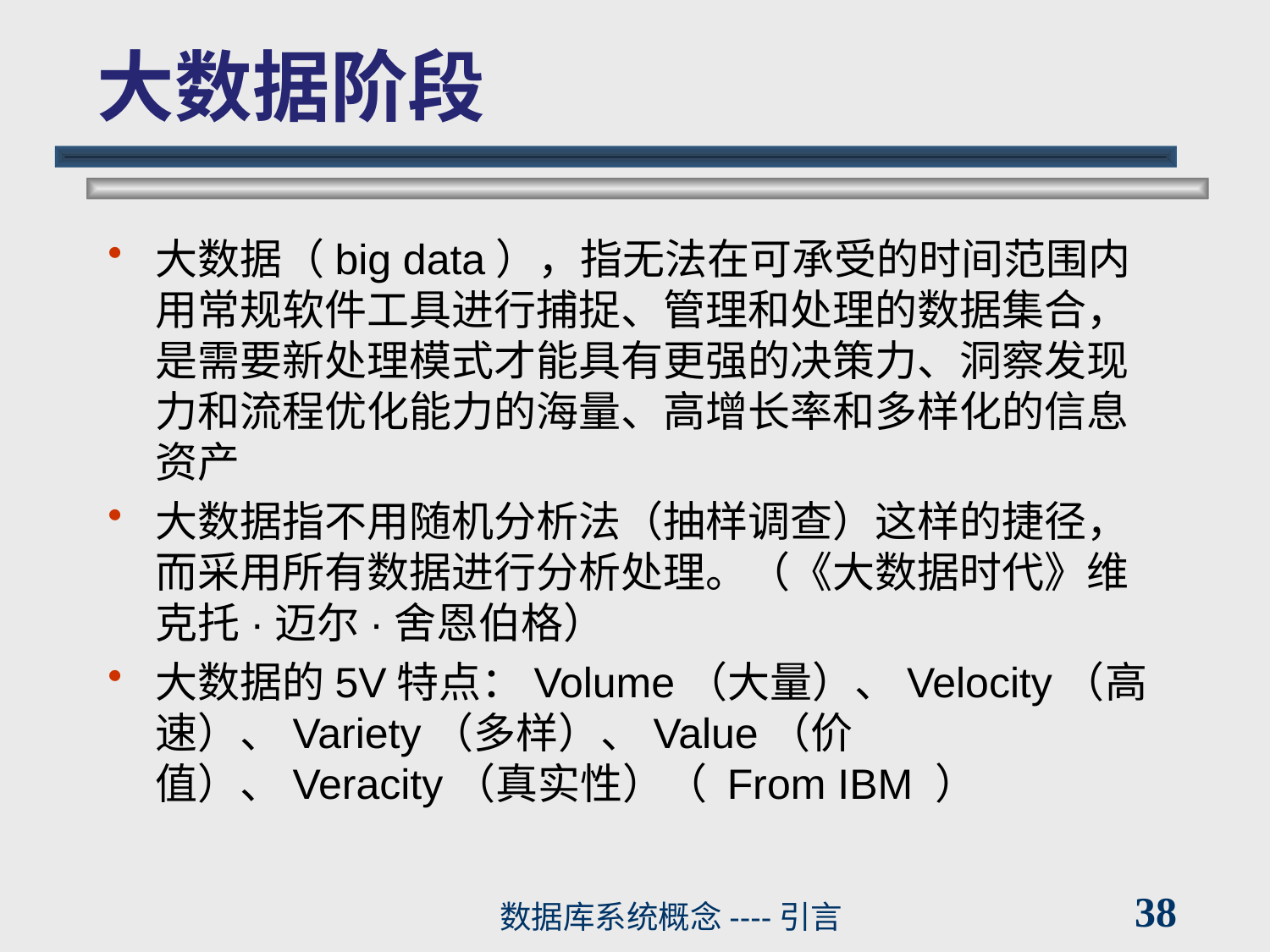

# 大数据阶段
大数据（big data），指无法在可承受的时间范围内用常规软件工具进行捕捉、管理和处理的数据集合，是需要新处理模式才能具有更强的决策力、洞察发现力和流程优化能力的海量、高增长率和多样化的信息资产
大数据指不用随机分析法（抽样调查）这样的捷径，而采用所有数据进行分析处理。（《大数据时代》维克托·迈尔·舍恩伯格）
大数据的5V特点：Volume（大量）、Velocity（高速）、Variety（多样）、Value（价值）、Veracity（真实性）（ From IBM ）
38
数据库系统概念----引言